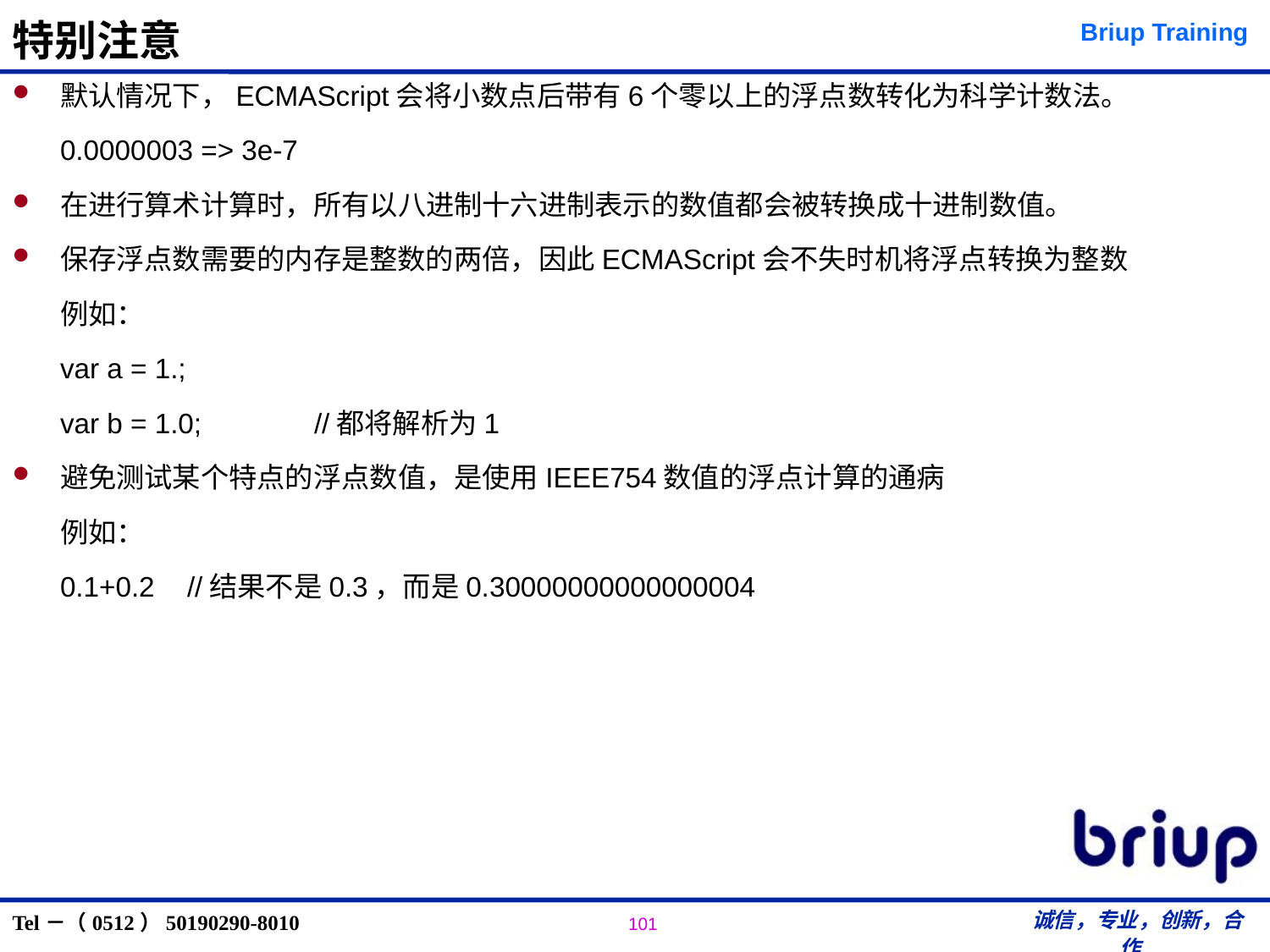

# 特别注意
默认情况下，ECMAScript会将小数点后带有6个零以上的浮点数转化为科学计数法。
	0.0000003 => 3e-7
在进行算术计算时，所有以八进制十六进制表示的数值都会被转换成十进制数值。
保存浮点数需要的内存是整数的两倍，因此ECMAScript会不失时机将浮点转换为整数
	例如：
	var a = 1.;
	var b = 1.0;	//都将解析为1
避免测试某个特点的浮点数值，是使用IEEE754数值的浮点计算的通病
	例如：
	0.1+0.2	//结果不是0.3，而是0.30000000000000004